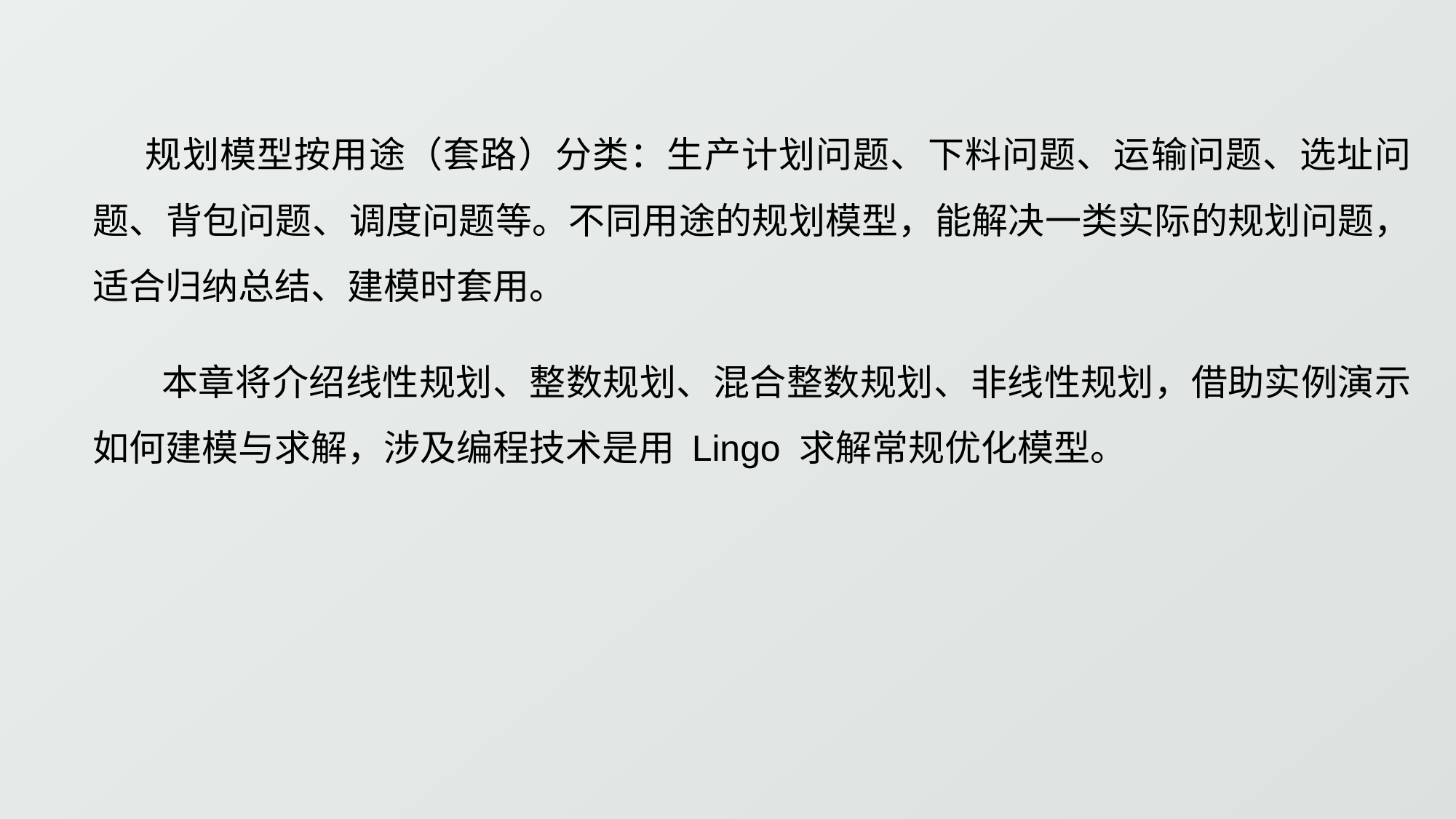

规划模型按用途（套路）分类：生产计划问题、下料问题、运输问题、选址问题、背包问题、调度问题等。不同用途的规划模型，能解决一类实际的规划问题，适合归纳总结、建模时套用。
       本章将介绍线性规划、整数规划、混合整数规划、非线性规划，借助实例演示如何建模与求解，涉及编程技术是用 Lingo 求解常规优化模型。